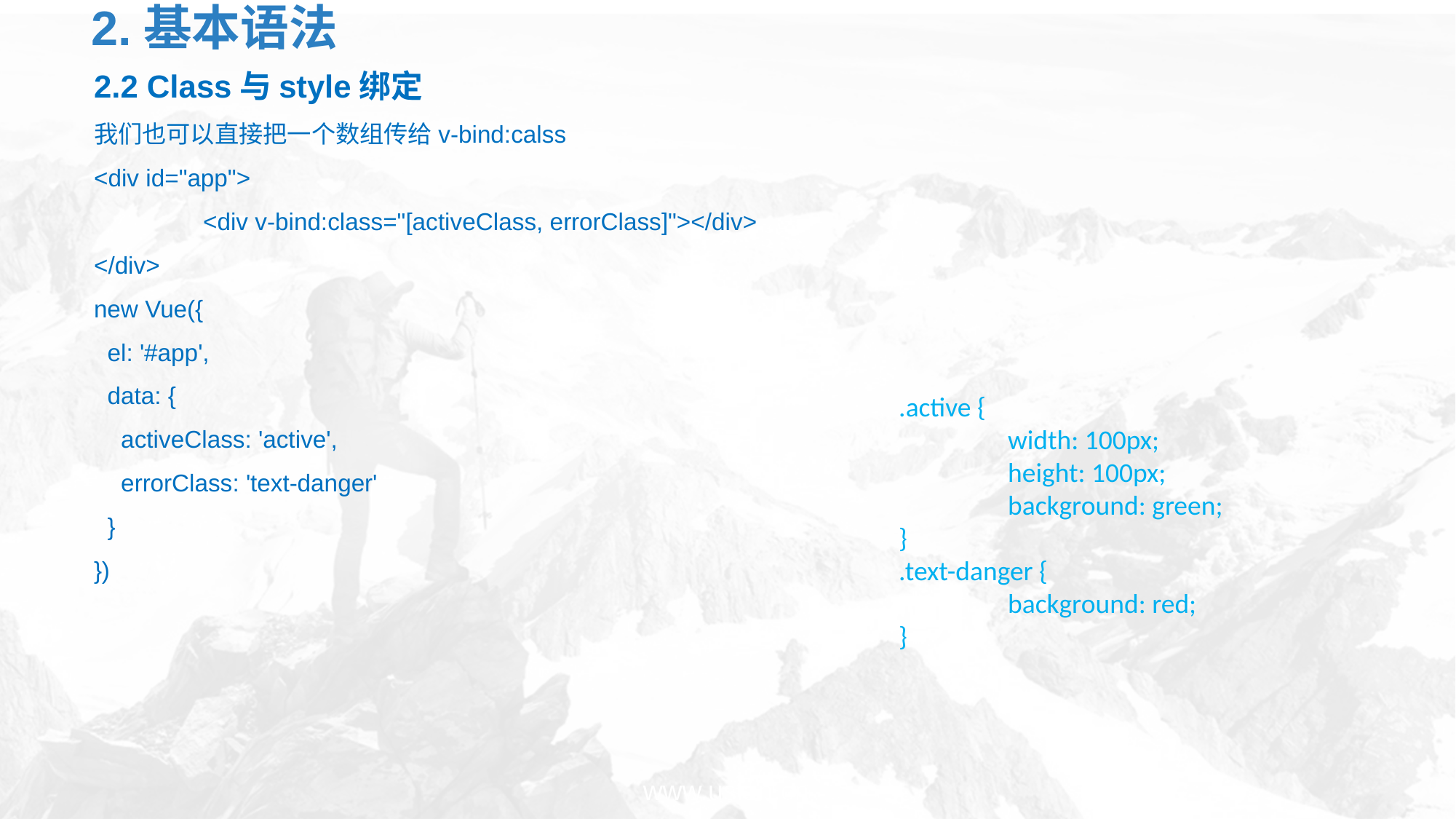

# 2.基本语法
2.2 Class与style绑定
我们也可以直接把一个数组传给v-bind:calss
<div id="app">
	<div v-bind:class="[activeClass, errorClass]"></div>
</div>
new Vue({
  el: '#app',
  data: {
    activeClass: 'active',
    errorClass: 'text-danger'
  }
})
.active {
	width: 100px;
	height: 100px;
	background: green;
}
.text-danger {
	background: red;
}
www.usian.cn